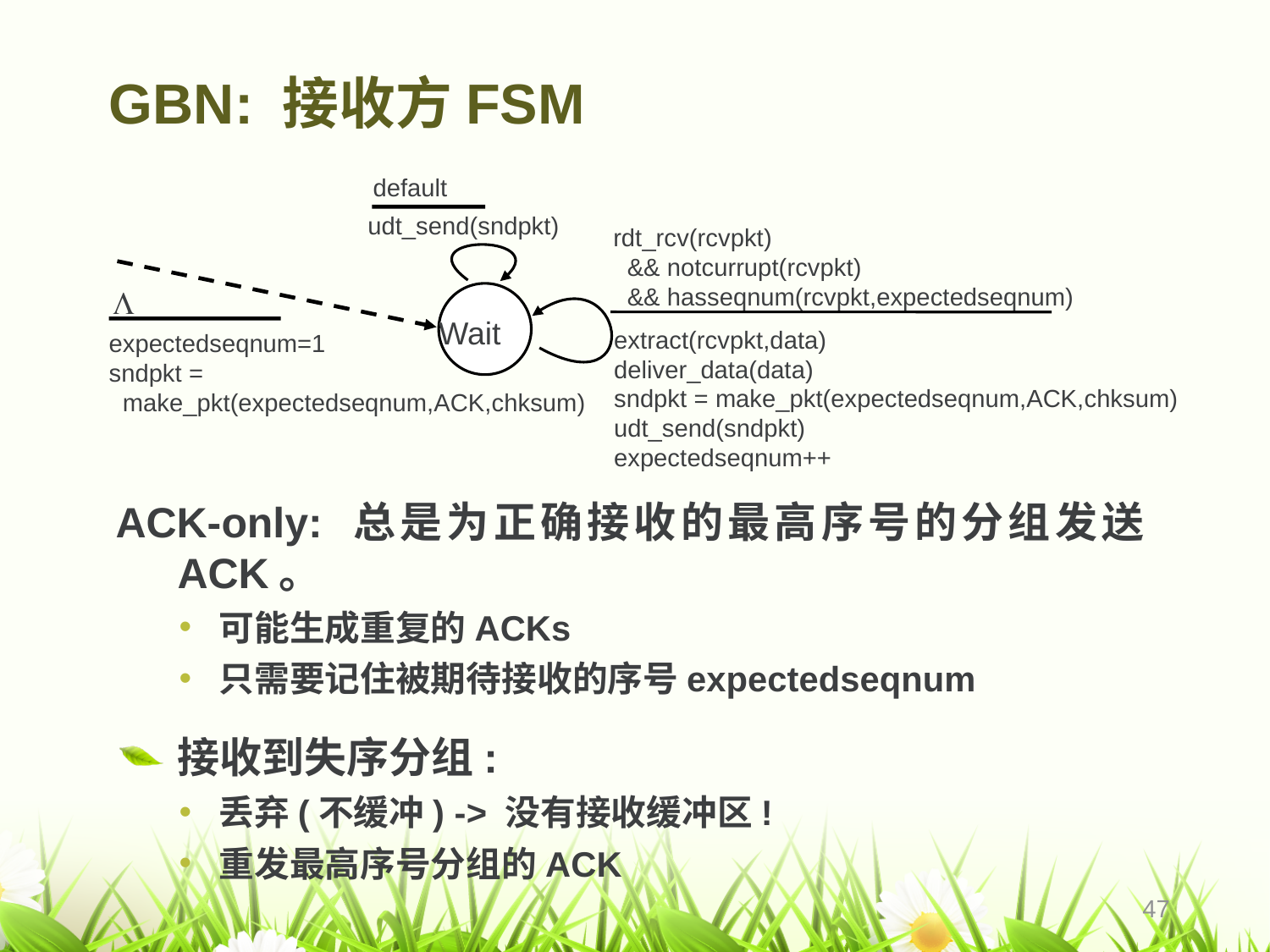

# GBN: 接收方FSM
default

udt_send(sndpkt)

rdt_rcv(rcvpkt)
  && notcurrupt(rcvpkt)
  && hasseqnum(rcvpkt,expectedseqnum)

Λ

Wait

extract(rcvpkt,data)
deliver_data(data)
sndpkt = make_pkt(expectedseqnum,ACK,chksum)
udt_send(sndpkt)
expectedseqnum++

expectedseqnum=1
sndpkt =
  make_pkt(expectedseqnum,ACK,chksum)

ACK-only: 总是为正确接收的最高序号的分组发送ACK。
可能生成重复的ACKs
只需要记住被期待接收的序号expectedseqnum
接收到失序分组:
丢弃(不缓冲) -> 没有接收缓冲区!
重发最高序号分组的ACK
47